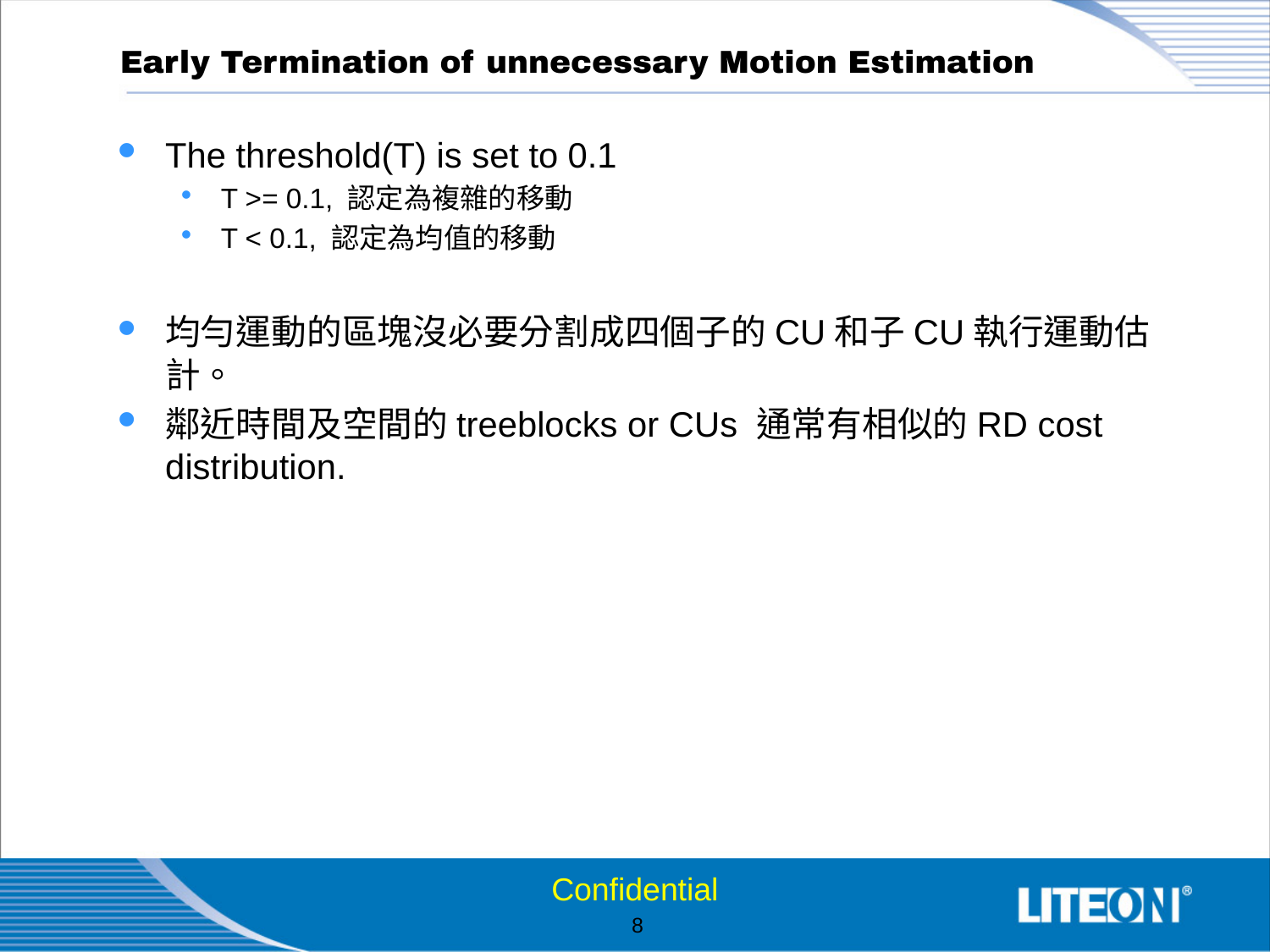

# Early Termination of unnecessary Motion Estimation
The threshold(T) is set to 0.1
T >= 0.1, 認定為複雜的移動
T < 0.1, 認定為均值的移動

均勻運動的區塊沒必要分割成四個子的CU和子CU執行運動估計。
鄰近時間及空間的treeblocks or CUs 通常有相似的RD cost distribution.